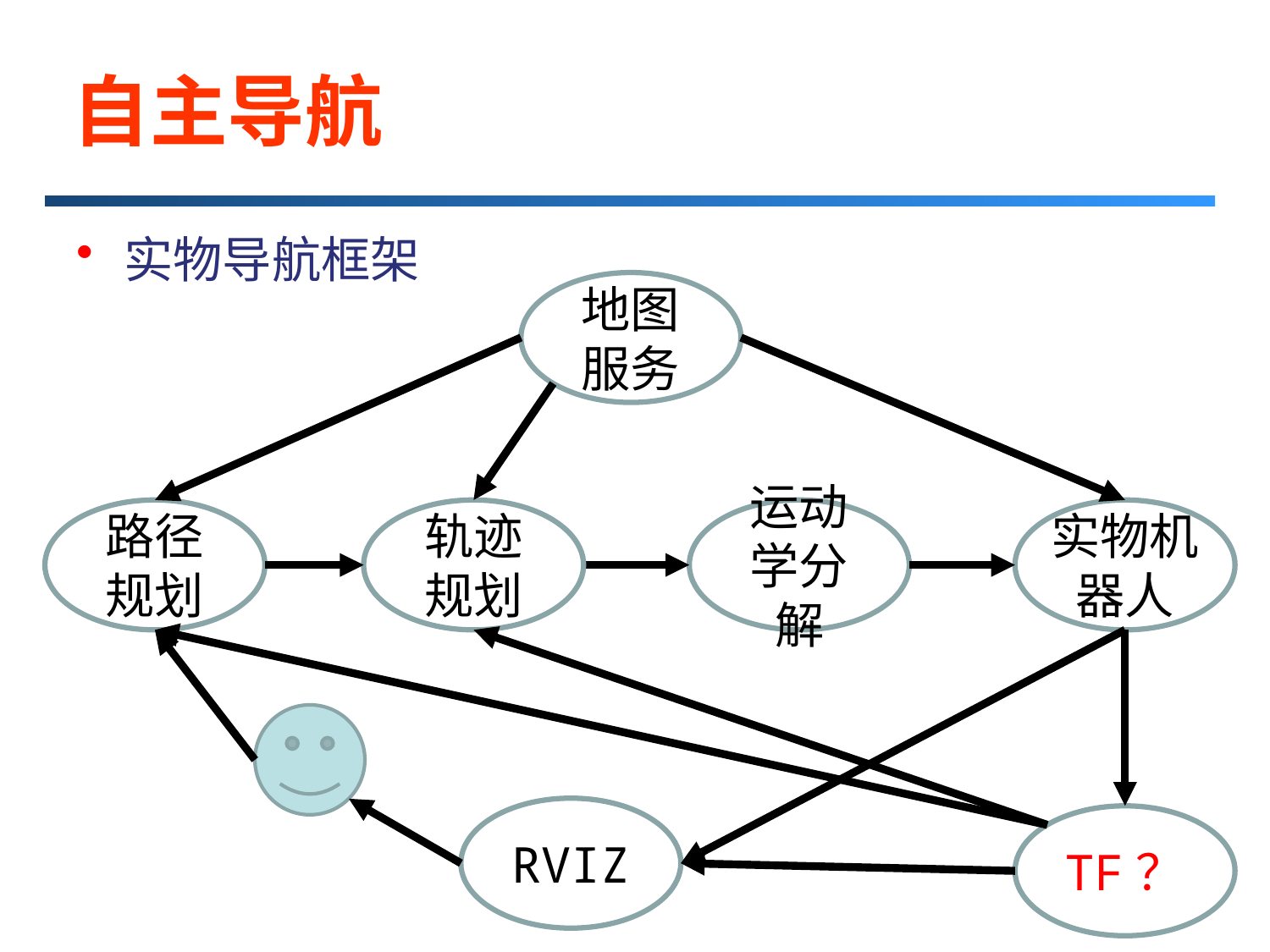

# 自主导航
实物导航框架
地图服务
路径规划
轨迹规划
运动学分解
实物机器人

RVIZ
TF？